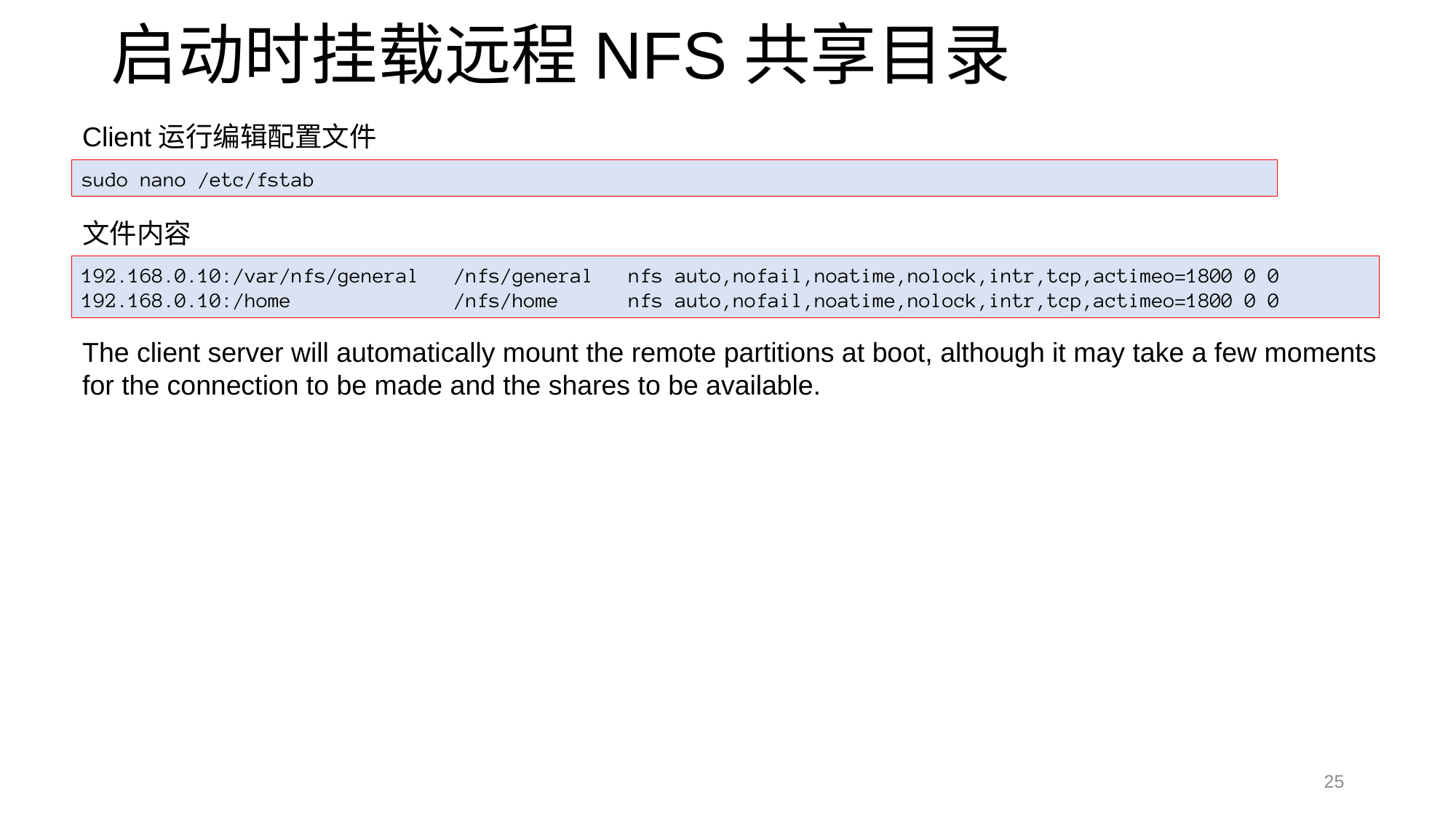

# 启动时挂载远程NFS共享目录
Client运行编辑配置文件
sudo nano /etc/fstab
文件内容
192.168.0.10:/var/nfs/general   /nfs/general   nfs auto,nofail,noatime,nolock,intr,tcp,actimeo=1800 0 0
192.168.0.10:/home              /nfs/home      nfs auto,nofail,noatime,nolock,intr,tcp,actimeo=1800 0 0
The client server will automatically mount the remote partitions at boot, although it may take a few moments for the connection to be made and the shares to be available.
25